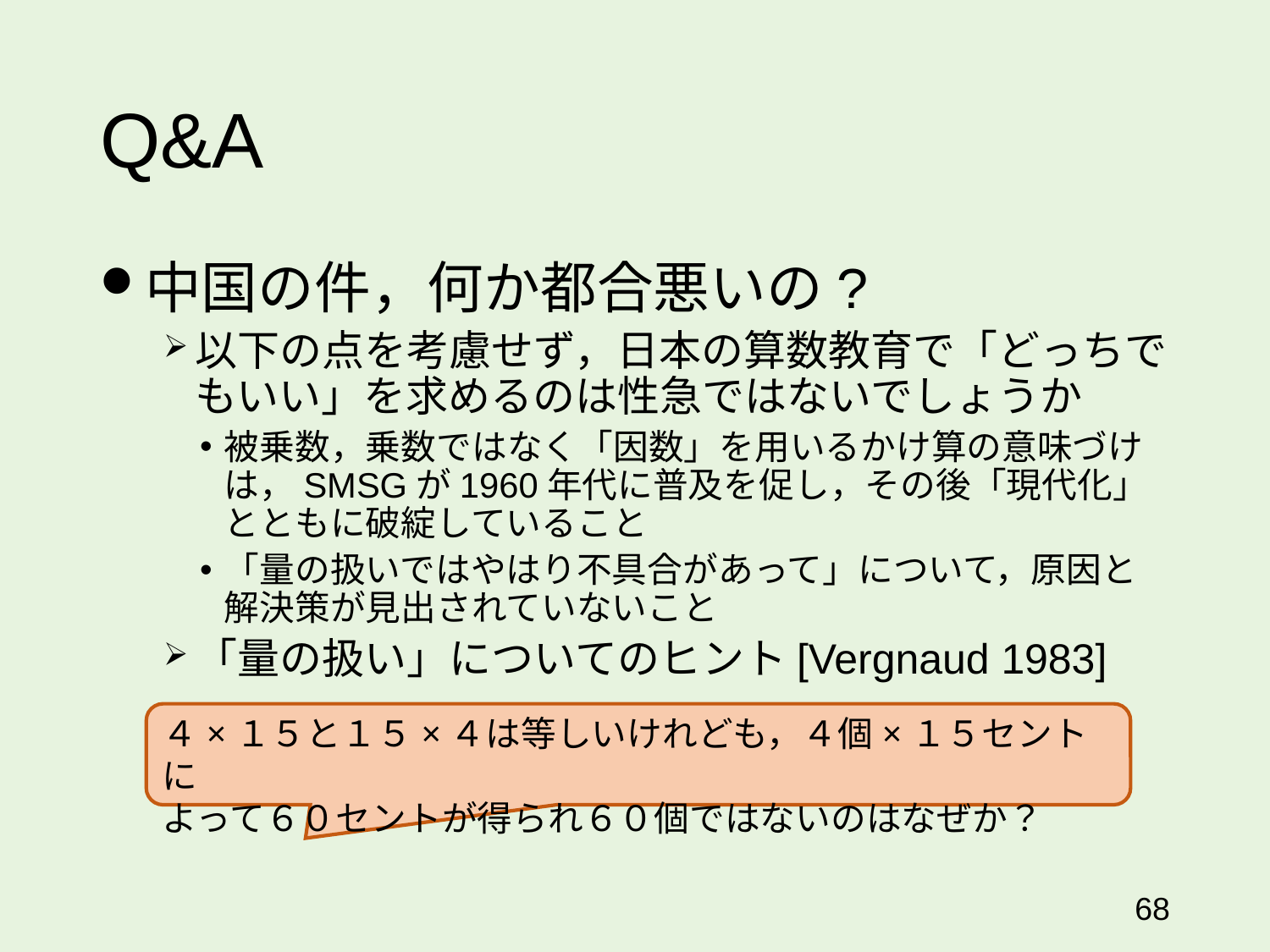

# Q&A
中国の件，何か都合悪いの?
以下の点を考慮せず，日本の算数教育で「どっちでもいい」を求めるのは性急ではないでしょうか
被乗数，乗数ではなく「因数」を用いるかけ算の意味づけは，SMSGが1960年代に普及を促し，その後「現代化」とともに破綻していること
「量の扱いではやはり不具合があって」について，原因と解決策が見出されていないこと
「量の扱い」についてのヒント[Vergnaud 1983]

４×１５と１５×４は等しいけれども，４個×１５セントに
よって６０セントが得られ６０個ではないのはなぜか？
68